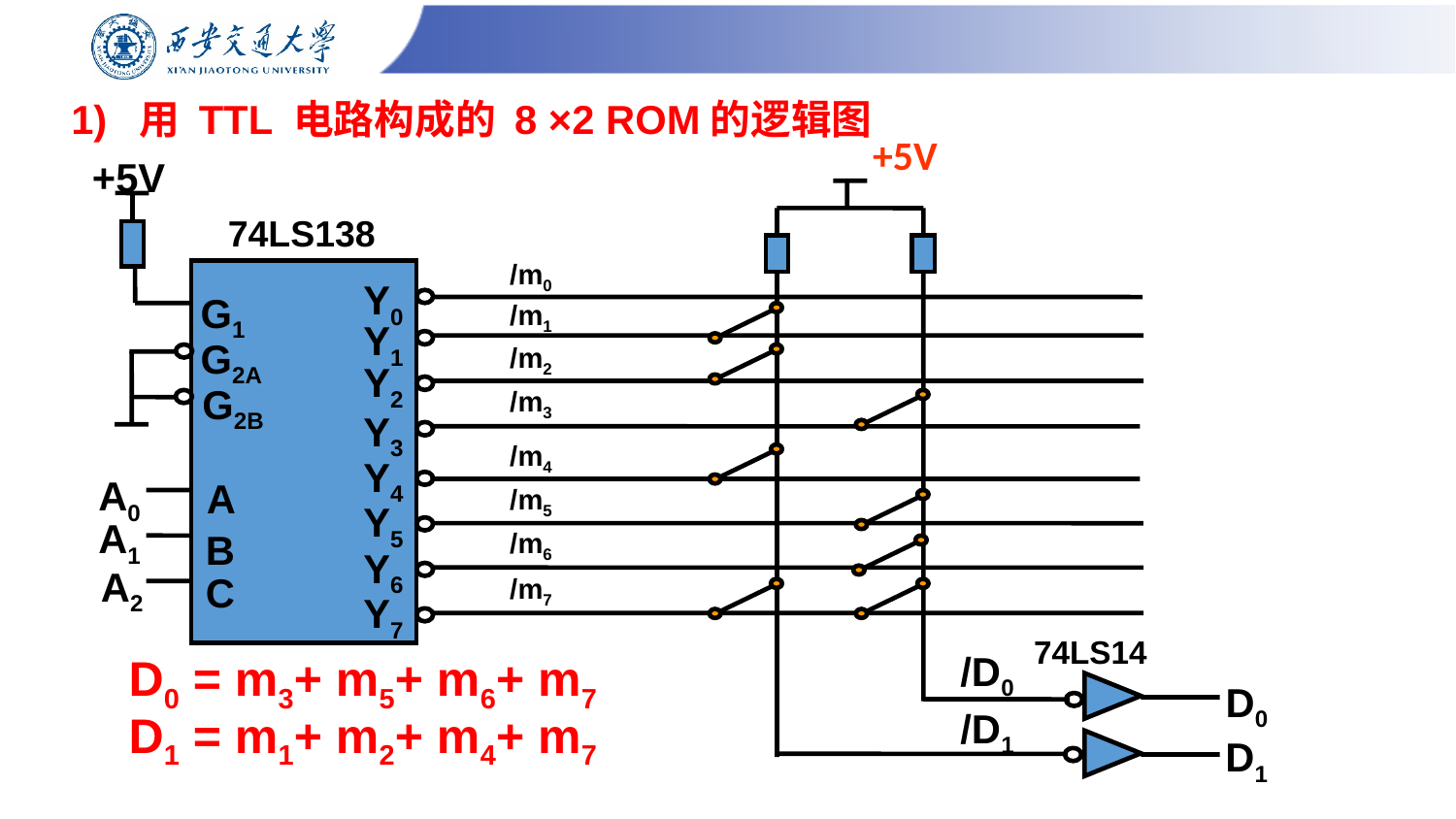

1)  用 TTL 电路构成的 8 ×2 ROM的逻辑图
+5V
+5V

74LS138

/m0

Y0

G1

/m1

Y1
G2A

/m2

Y2

G2B

/m3

Y3

/m4
Y4

A0
A

/m5

Y5

A1

B
/m6

Y6

A2
C

/m7

Y7

74LS14
/D0

D0

/D1

D1

D0 = m3+ m5+ m6+ m7
D1 = m1+ m2+ m4+ m7